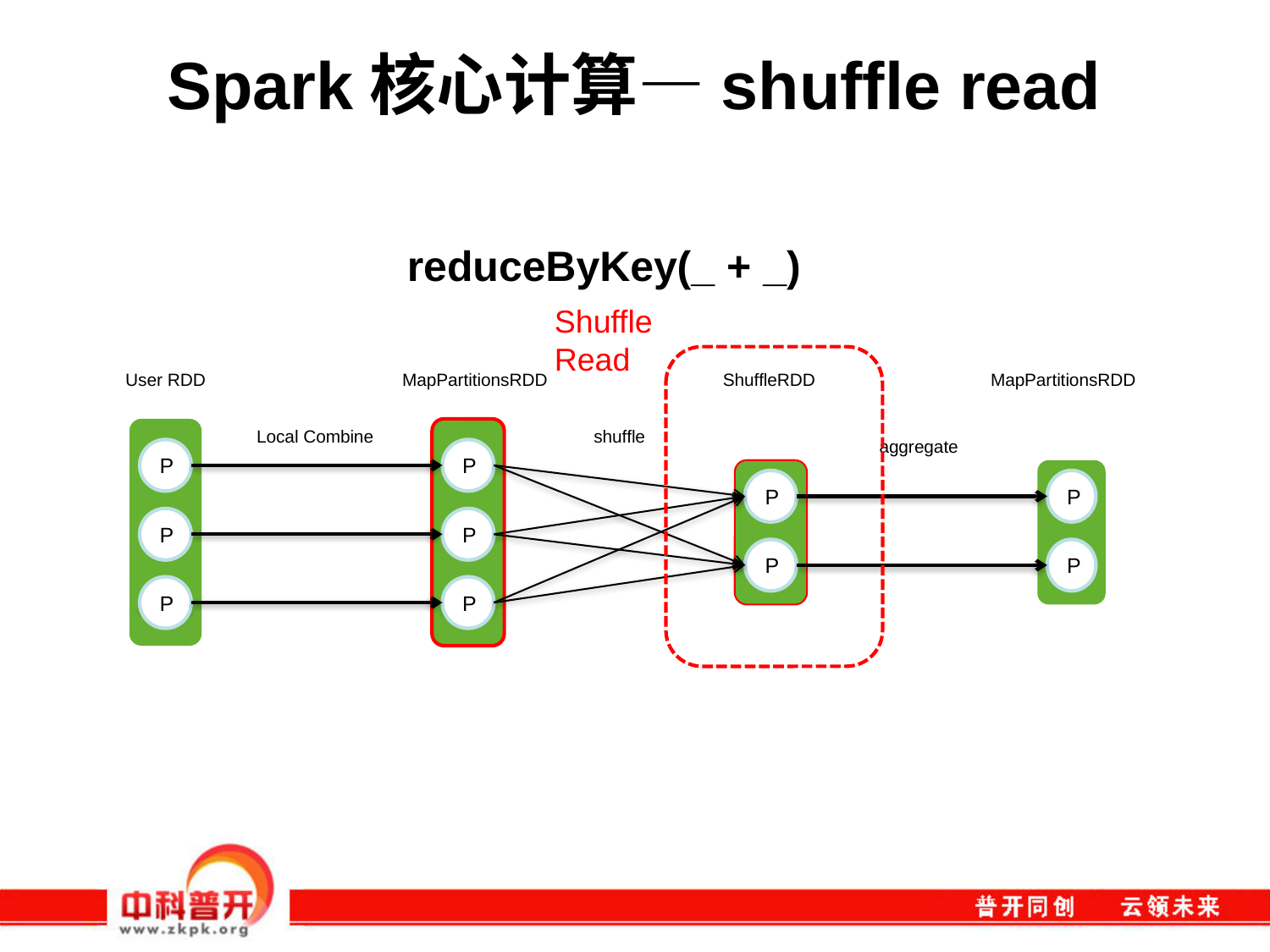

# Spark核心计算—shuffle read
reduceByKey(_ + _)
Shuffle
Read

User RDD
MapPartitionsRDD
ShuffleRDD
MapPartitionsRDD

P
P
P
Local Combine

P
P
P
shuffle
aggregate

P
P

P
P